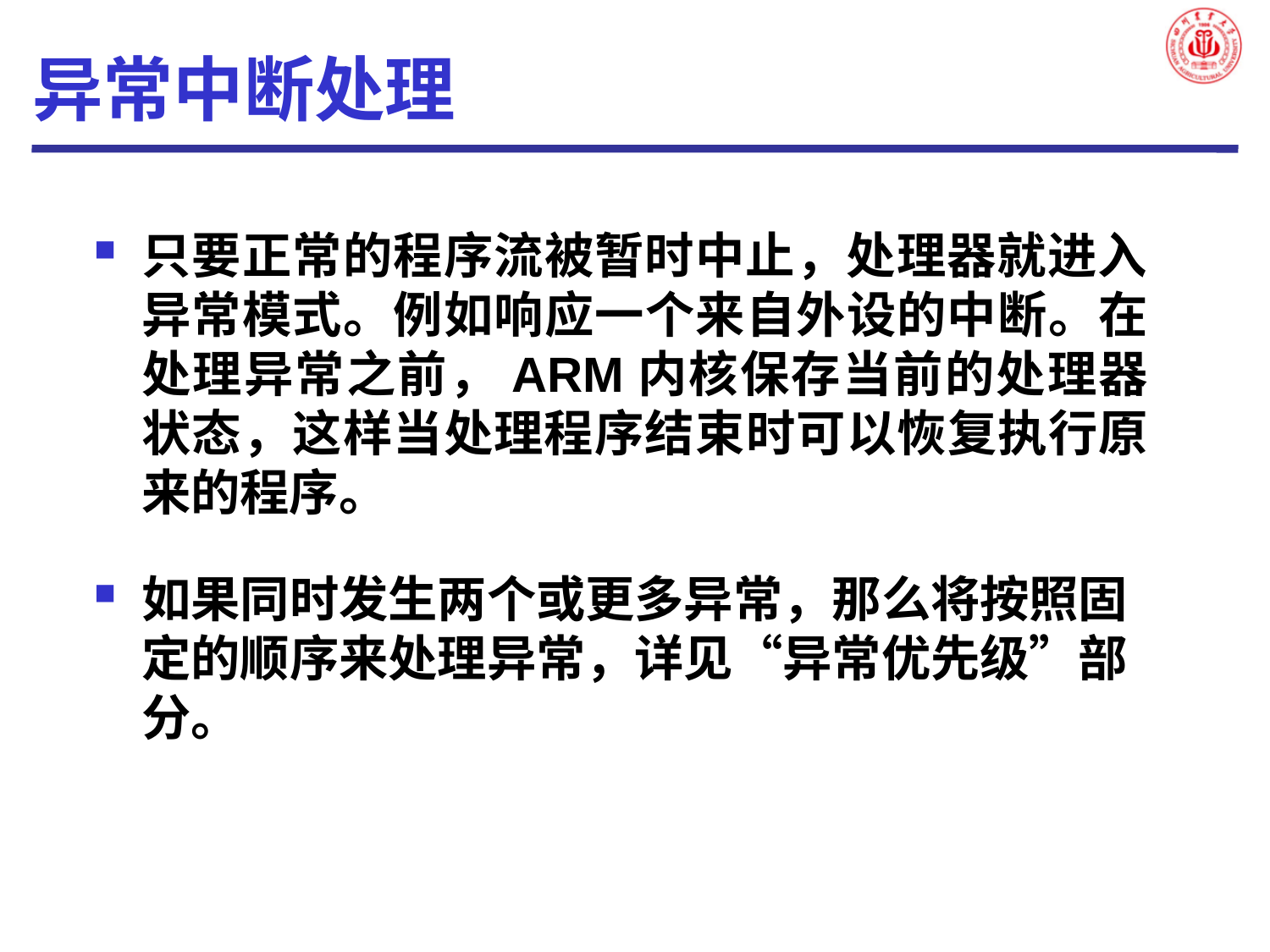

异常中断处理
只要正常的程序流被暂时中止，处理器就进入异常模式。例如响应一个来自外设的中断。在处理异常之前，ARM内核保存当前的处理器状态，这样当处理程序结束时可以恢复执行原来的程序。
如果同时发生两个或更多异常，那么将按照固定的顺序来处理异常，详见“异常优先级”部分。
92